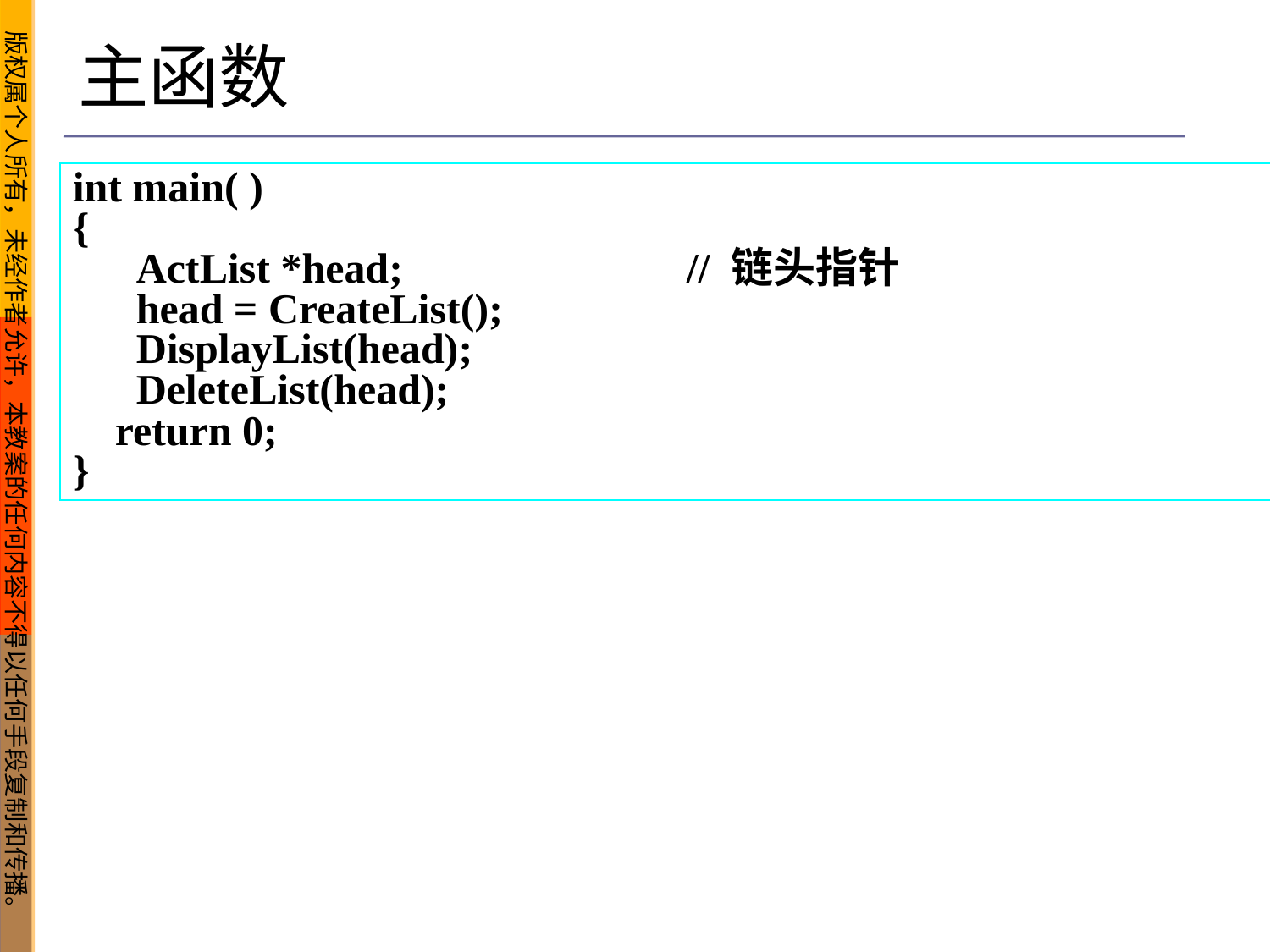

主函数
int main( )
{
	ActList *head;		    // 链头指针
	head = CreateList();
	DisplayList(head);
	DeleteList(head);
    return 0;
}